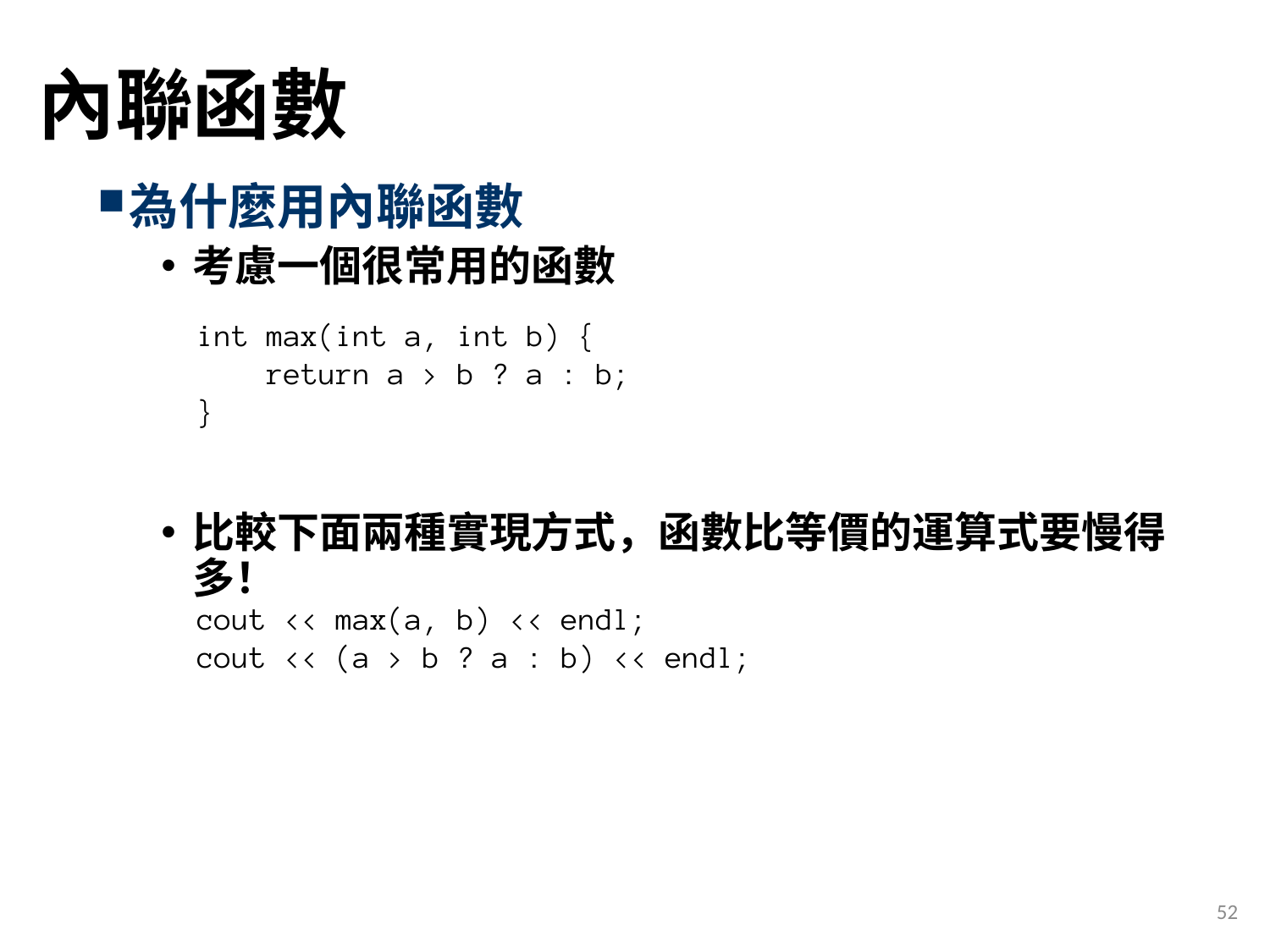

# 內聯函數
為什麼用內聯函數
考慮一個很常用的函數

比較下面兩種實現方式，函數比等價的運算式要慢得多！
int max(int a, int b) {
    return a > b ? a : b;
}
cout << max(a, b) << endl;
cout << (a > b ? a : b) << endl;
52